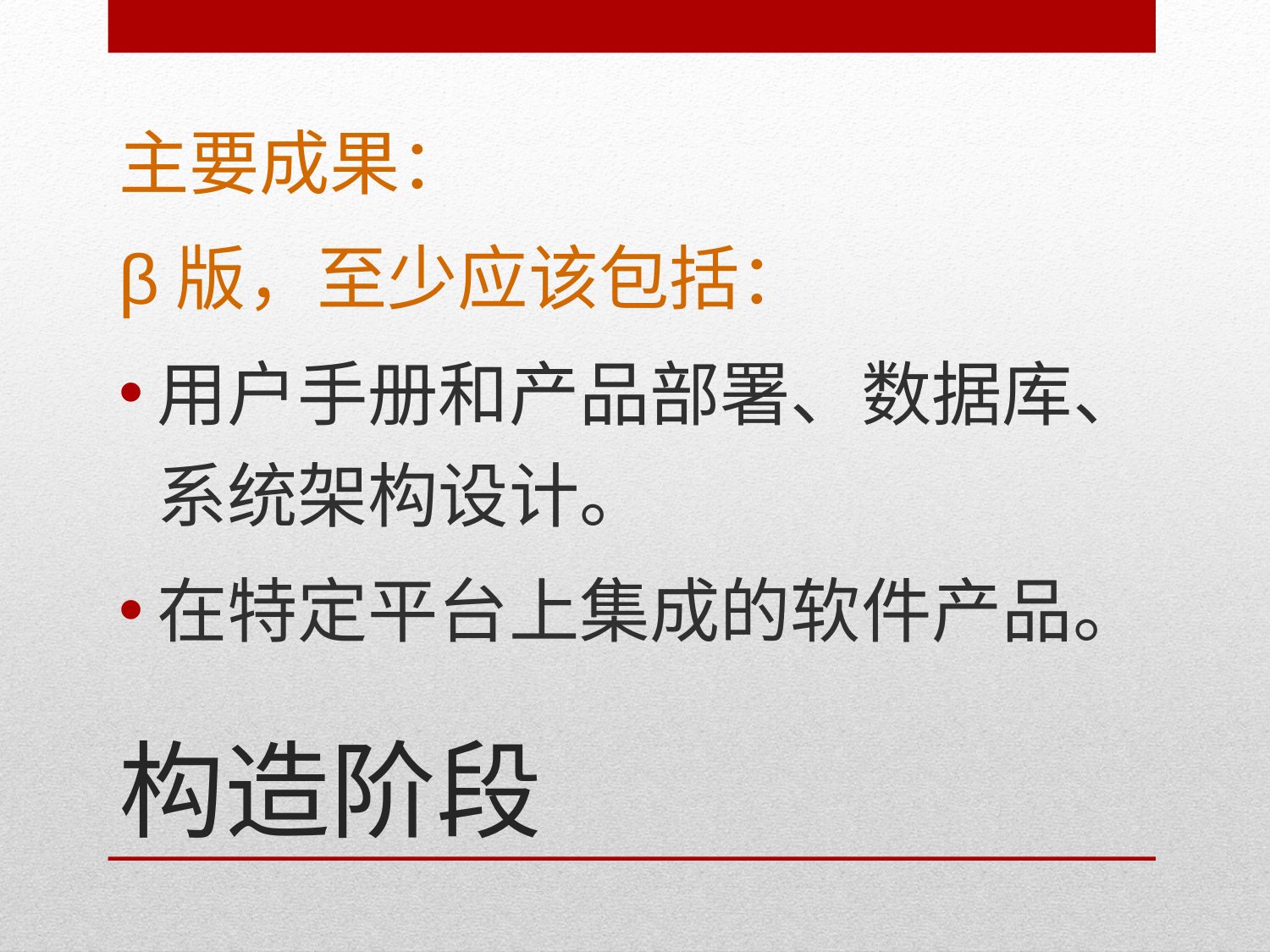

主要成果：
β版，至少应该包括：
用户手册和产品部署、数据库、系统架构设计。
在特定平台上集成的软件产品。

# 构造阶段